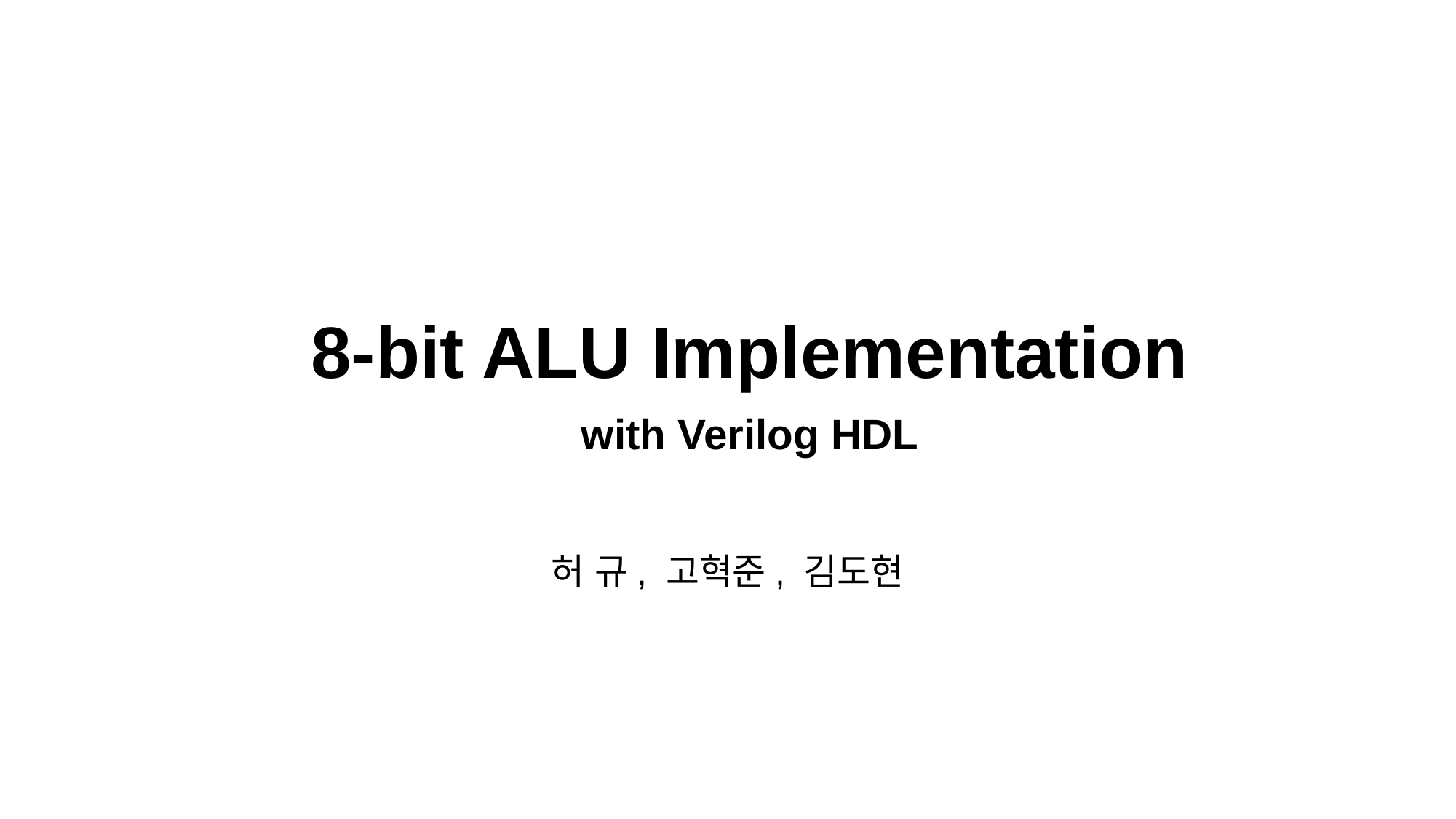

8-bit ALU Implementation
with Verilog HDL
허 규, 고혁준, 김도현